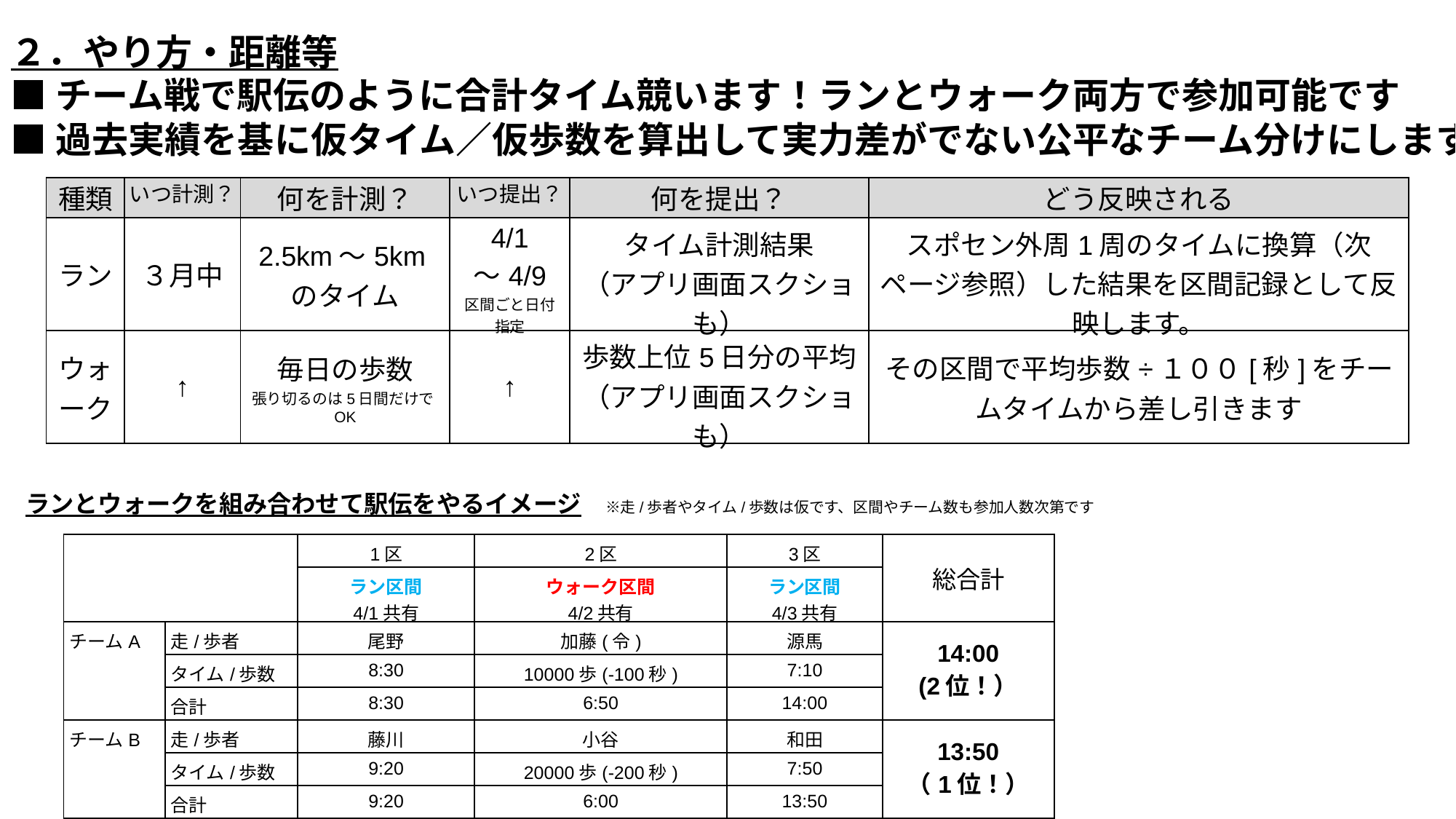

２．やり方・距離等
■チーム戦で駅伝のように合計タイム競います！ランとウォーク両方で参加可能です
■過去実績を基に仮タイム／仮歩数を算出して実力差がでない公平なチーム分けにします
| 種類 | いつ計測？ | 何を計測？ | いつ提出？ | 何を提出？ | どう反映される |
| --- | --- | --- | --- | --- | --- |
| ラン | ３月中 | 2.5km～5kmのタイム | 4/1 ～4/9 区間ごと日付指定 | タイム計測結果 （アプリ画面スクショも） | スポセン外周1周のタイムに換算（次ページ参照）した結果を区間記録として反映します。 |
| ウォーク | ↑ | 毎日の歩数 張り切るのは5日間だけでOK | ↑ | 歩数上位5日分の平均 （アプリ画面スクショも） | その区間で平均歩数÷１００[秒]をチームタイムから差し引きます |
ランとウォークを組み合わせて駅伝をやるイメージ　※走/歩者やタイム/歩数は仮です、区間やチーム数も参加人数次第です
|  |  | 1区 | 2区 | 3区 | 総合計 |
| --- | --- | --- | --- | --- | --- |
|  |  | ラン区間 4/1共有 | ウォーク区間 4/2共有 | ラン区間 4/3共有 |  |
| チームA | 走/歩者 | 尾野 | 加藤(令) | 源馬 | 14:00 (2位！） |
|  | タイム/歩数 | 8:30 | 10000歩(-100秒) | 7:10 |  |
|  | 合計 | 8:30 | 6:50 | 14:00 |  |
| チームB | 走/歩者 | 藤川 | 小谷 | 和田 | 13:50 （1位！） |
|  | タイム/歩数 | 9:20 | 20000歩(-200秒) | 7:50 |  |
|  | 合計 | 9:20 | 6:00 | 13:50 |  |
ウォーク区間は全員ウォーク申込の方のみで、歩数に応じたタイム差し引き区間になります